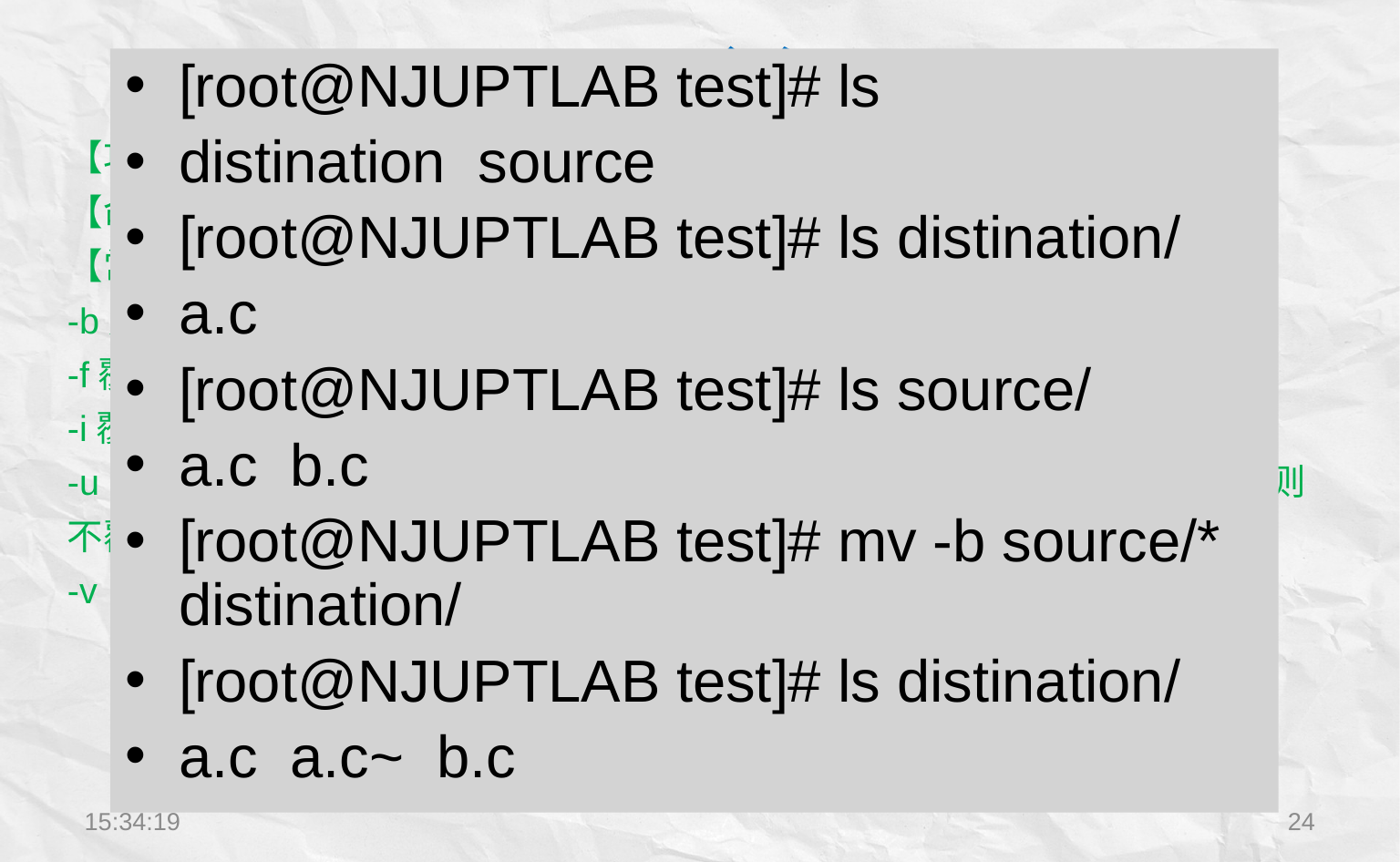

mv命令
[root@NJUPTLAB test]# ls
distination  source
[root@NJUPTLAB test]# ls distination/
a.c
[root@NJUPTLAB test]# ls source/
a.c  b.c
[root@NJUPTLAB test]# mv -b source/* distination/
[root@NJUPTLAB test]# ls distination/
a.c  a.c~  b.c

【功能说明】：移动或更名现有的文件或目录
【命令格式】：mv [参数] 源文件或目录 目标文件或目录
【常用参数】：mv的常用参数如下：
-b为每个已存在的目的地文件创建备份文件
-f覆盖文件或目录前不会进行确认，直接覆盖现有的文件或目录
-i覆盖前先行询问用户
-u 在移动或更改文件名时，若目标文件已存在，且其文件日期比源文件新，则不覆盖目标文件
-v 执行时显示详细的信息
15:34:19
24